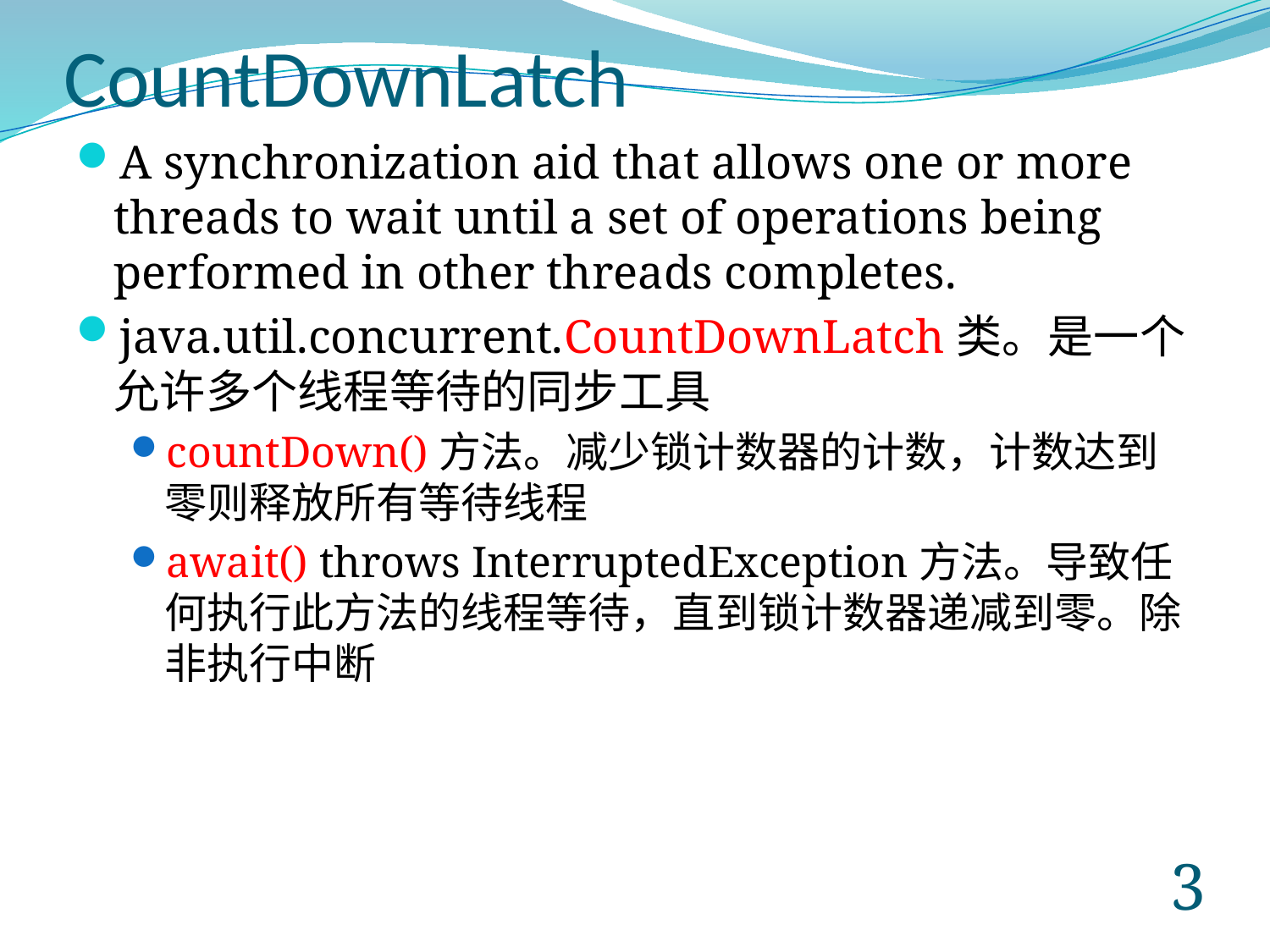

# CountDownLatch
A synchronization aid that allows one or more threads to wait until a set of operations being performed in other threads completes.
java.util.concurrent.CountDownLatch类。是一个允许多个线程等待的同步工具
countDown()方法。减少锁计数器的计数，计数达到零则释放所有等待线程
await() throws InterruptedException方法。导致任何执行此方法的线程等待，直到锁计数器递减到零。除非执行中断

3